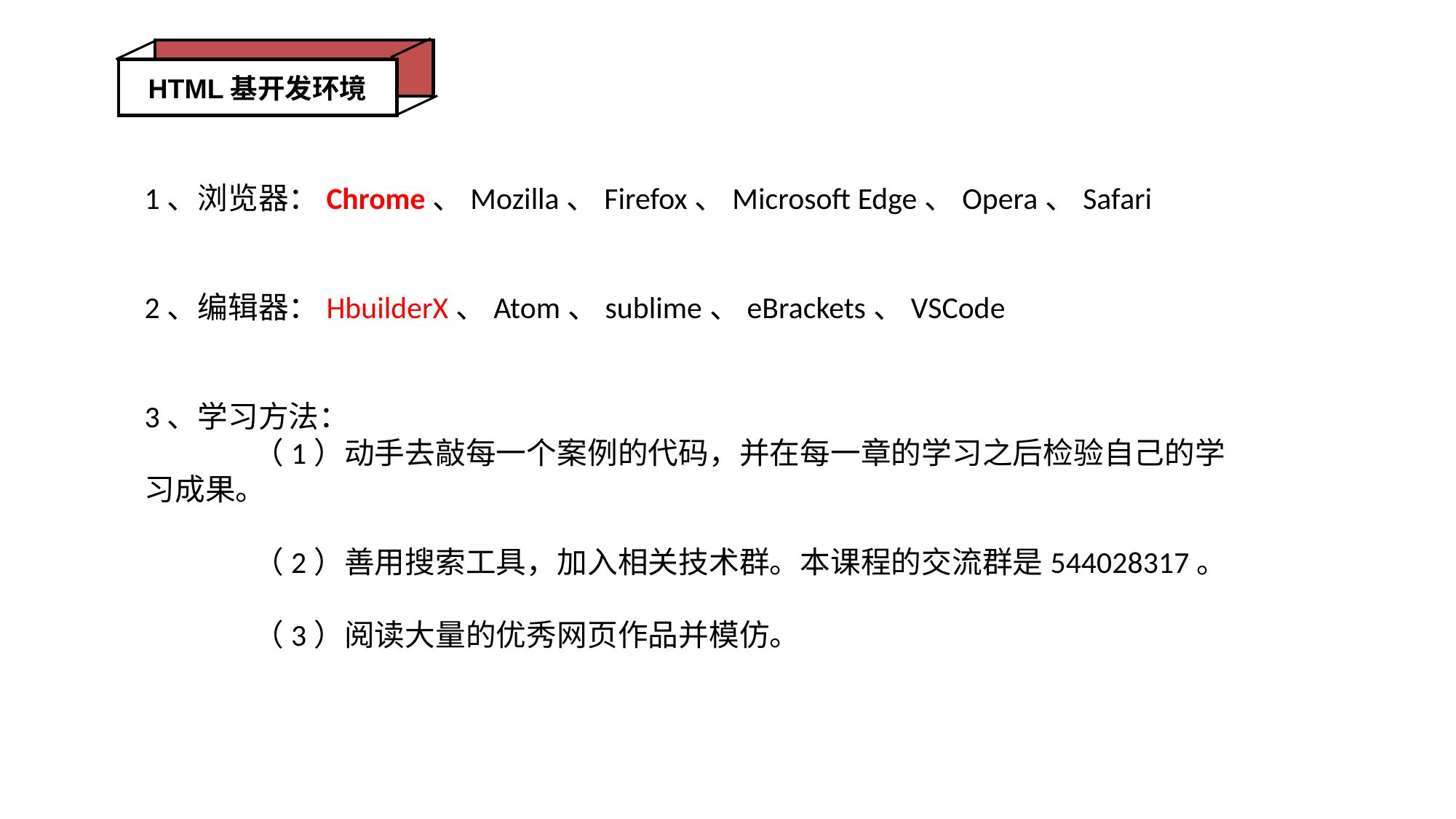

HTML基开发环境
1、浏览器：Chrome、Mozilla、Firefox、Microsoft Edge、Opera、Safari

2、编辑器：HbuilderX、Atom、sublime、eBrackets、VSCode

3、学习方法：
	（1）动手去敲每一个案例的代码，并在每一章的学习之后检验自己的学习成果。

	（2）善用搜索工具，加入相关技术群。本课程的交流群是544028317。

	（3）阅读大量的优秀网页作品并模仿。